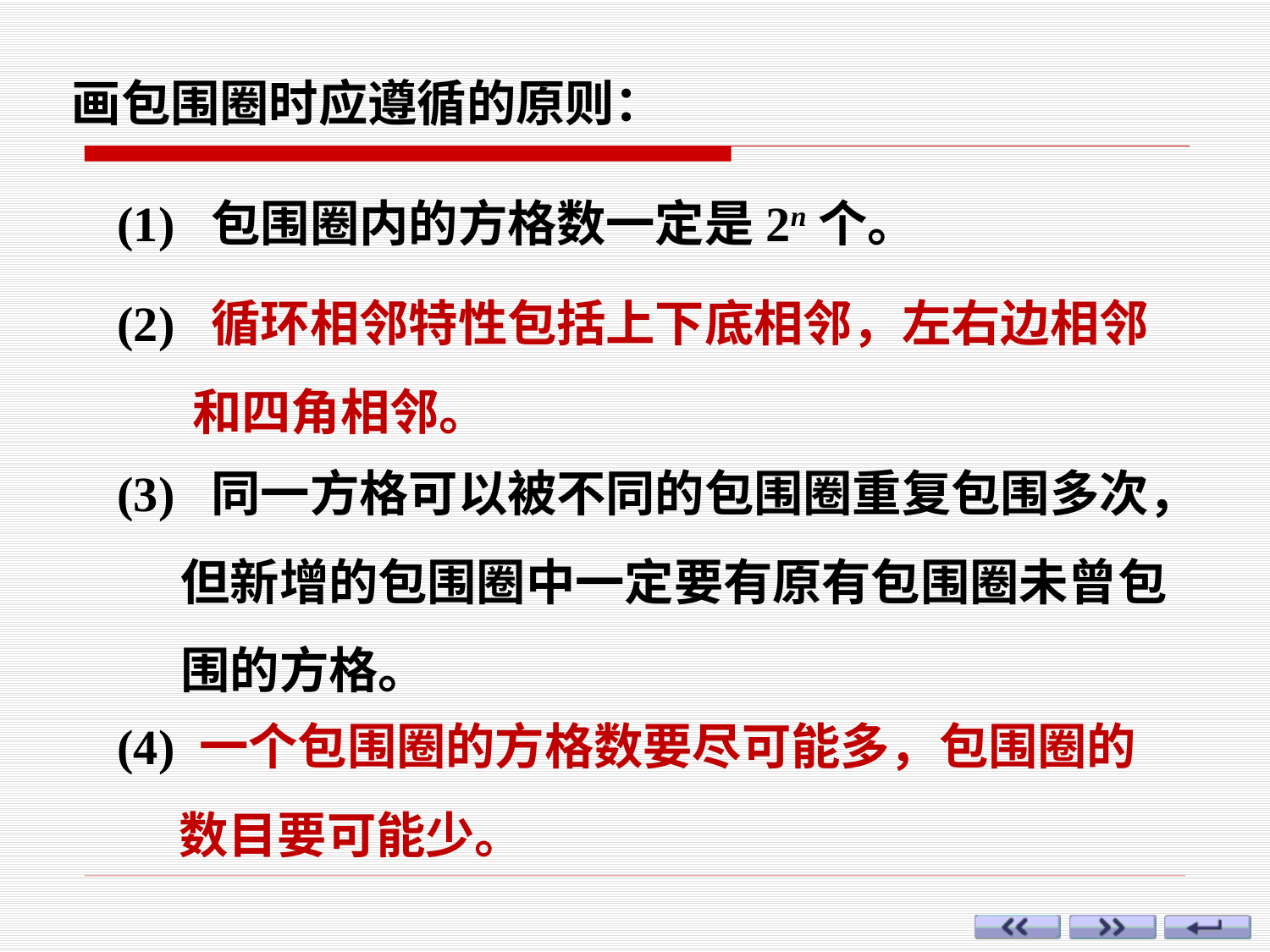

画包围圈时应遵循的原则：
(1)  包围圈内的方格数一定是2n个。
(2)  循环相邻特性包括上下底相邻，左右边相邻和四角相邻。
(3)  同一方格可以被不同的包围圈重复包围多次，但新增的包围圈中一定要有原有包围圈未曾包围的方格。
(4) 一个包围圈的方格数要尽可能多，包围圈的数目要可能少。